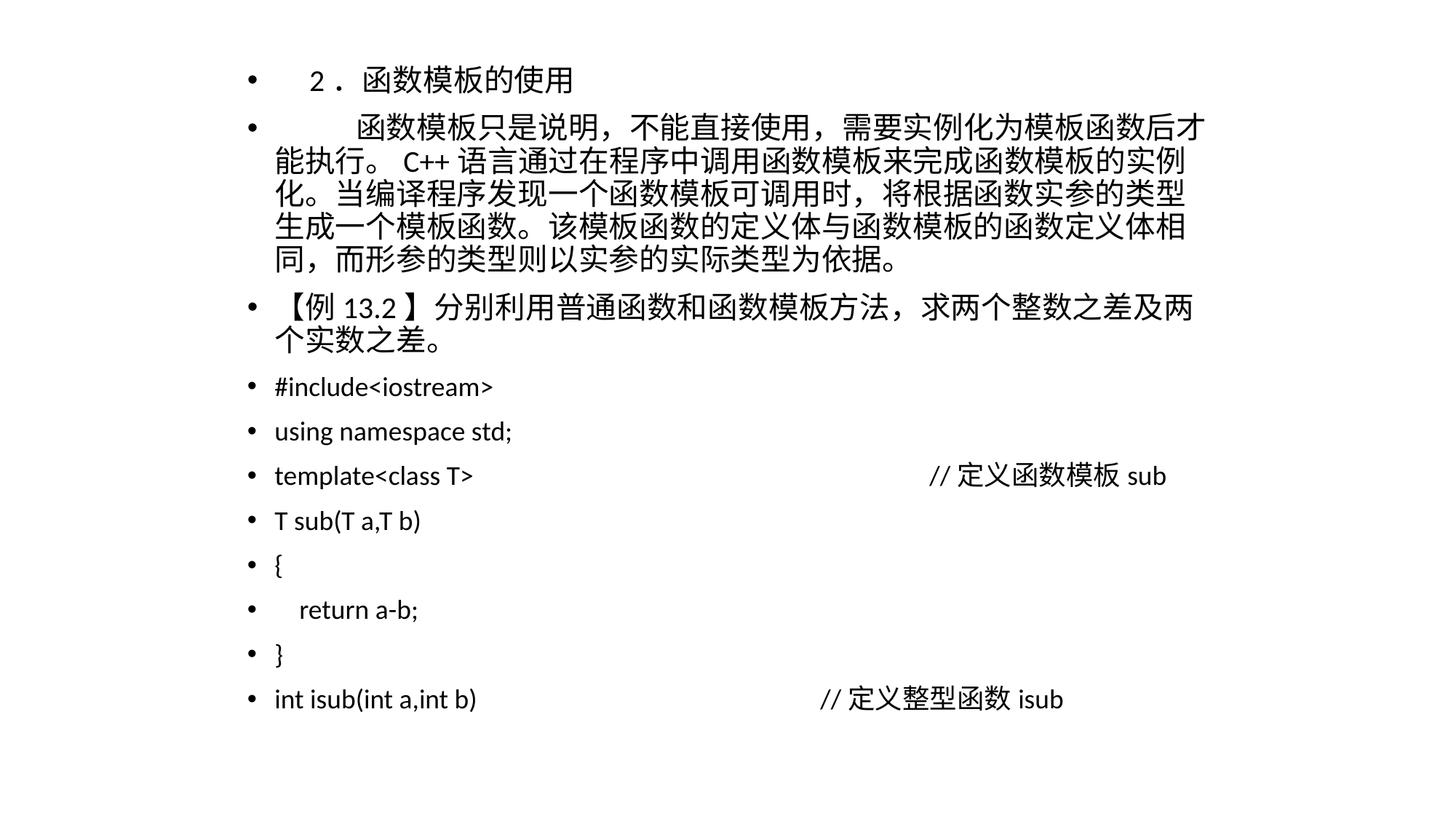

2．函数模板的使用
           函数模板只是说明，不能直接使用，需要实例化为模板函数后才能执行。C++语言通过在程序中调用函数模板来完成函数模板的实例化。当编译程序发现一个函数模板可调用时，将根据函数实参的类型生成一个模板函数。该模板函数的定义体与函数模板的函数定义体相同，而形参的类型则以实参的实际类型为依据。
【例13.2】分别利用普通函数和函数模板方法，求两个整数之差及两个实数之差。
#include<iostream>
using namespace std;
template<class T>			               		//定义函数模板sub
T sub(T a,T b)
{
    return a-b;
}
int isub(int a,int b)		                		//定义整型函数isub